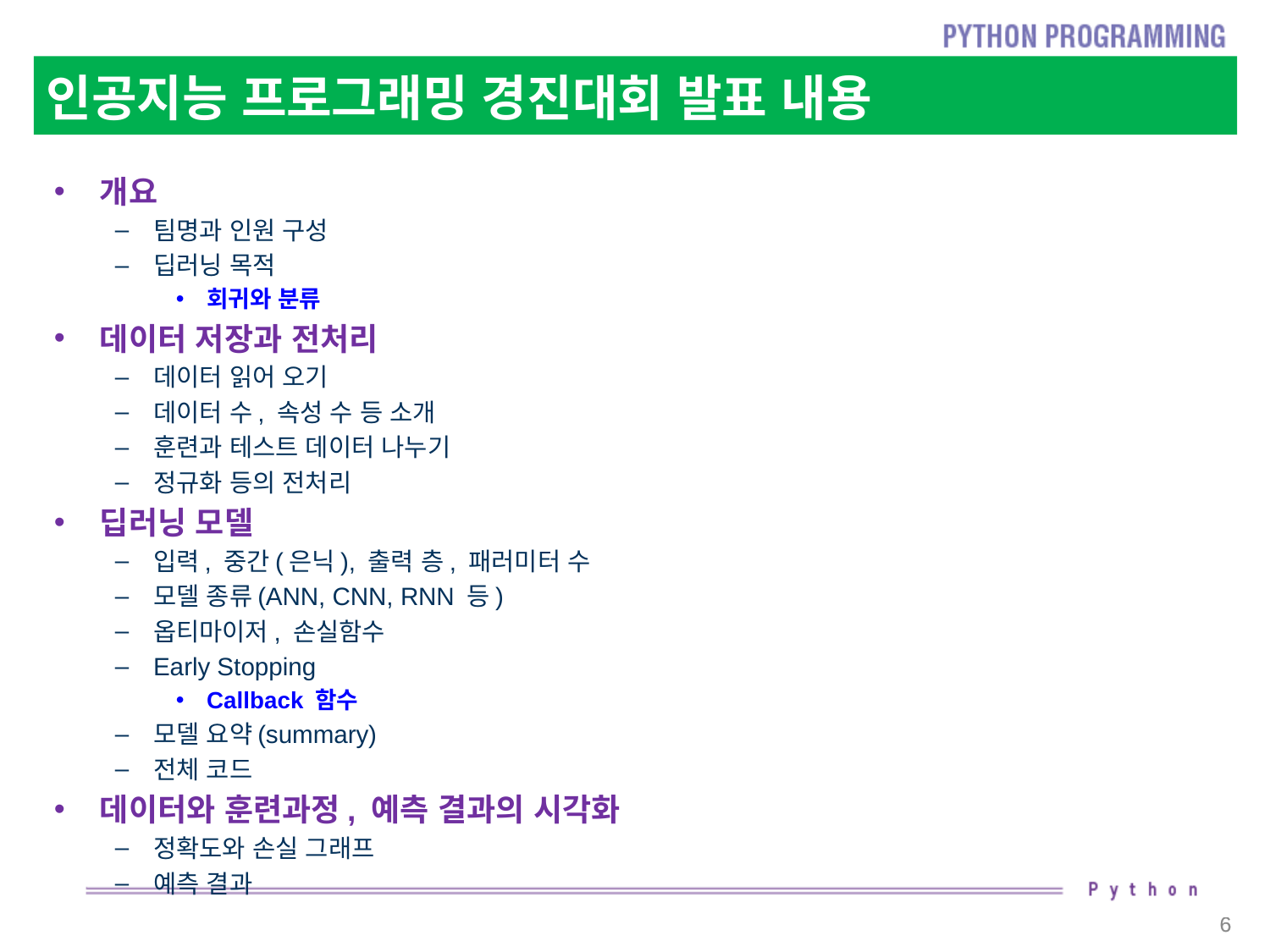

# 인공지능 프로그래밍 경진대회 발표 내용
개요
팀명과 인원 구성
딥러닝 목적
회귀와 분류
데이터 저장과 전처리
데이터 읽어 오기
데이터 수, 속성 수 등 소개
훈련과 테스트 데이터 나누기
정규화 등의 전처리
딥러닝 모델
입력, 중간(은닉), 출력 층, 패러미터 수
모델 종류(ANN, CNN, RNN 등)
옵티마이저, 손실함수
Early Stopping
Callback 함수
모델 요약(summary)
전체 코드
데이터와 훈련과정, 예측 결과의 시각화
정확도와 손실 그래프
예측 결과
6